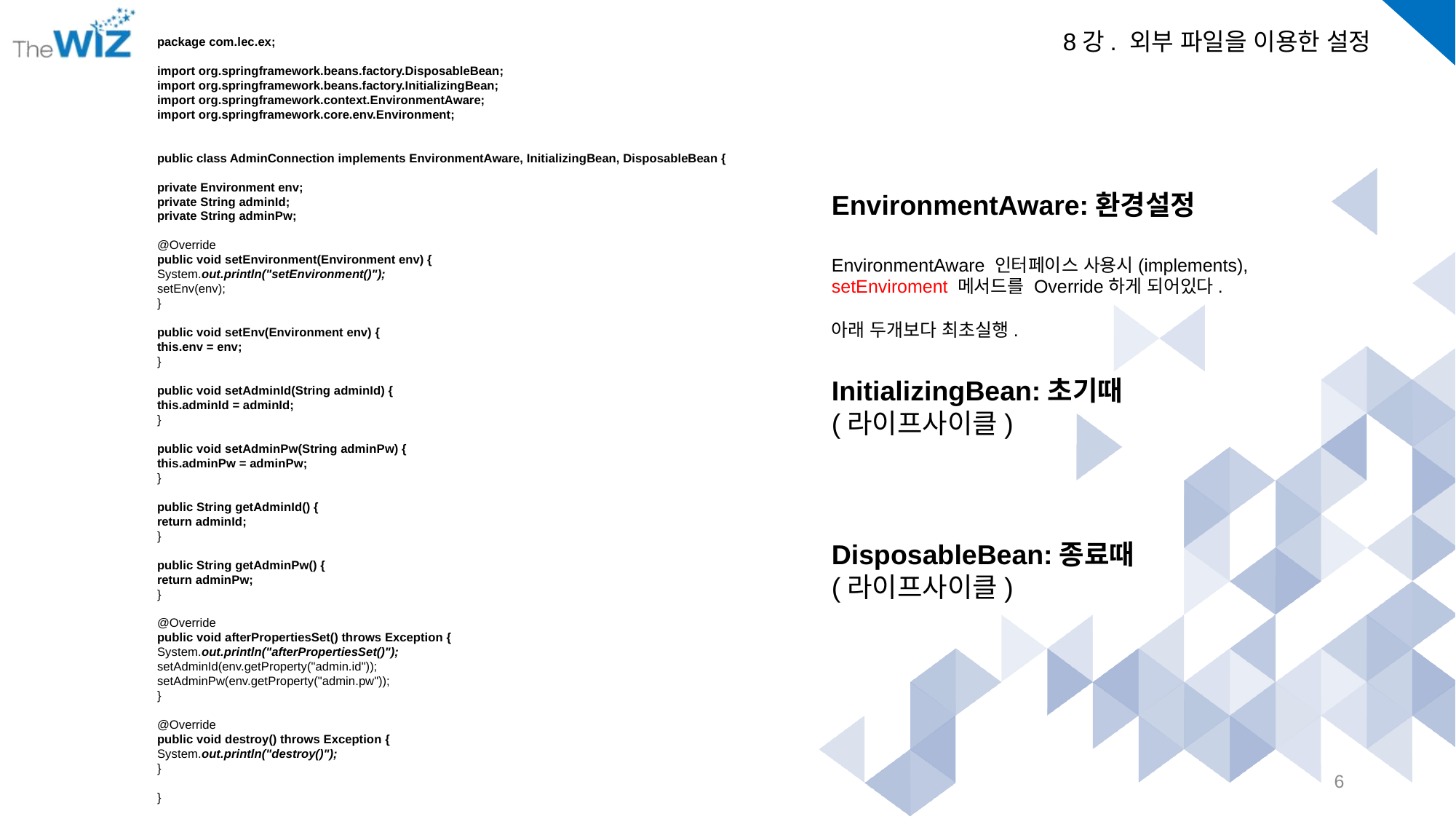

package com.lec.ex;

import org.springframework.beans.factory.DisposableBean;
import org.springframework.beans.factory.InitializingBean;
import org.springframework.context.EnvironmentAware;
import org.springframework.core.env.Environment;

public class AdminConnection implements EnvironmentAware, InitializingBean, DisposableBean {

private Environment env;
private String adminId;
private String adminPw;

@Override
public void setEnvironment(Environment env) {
System.out.println("setEnvironment()");
setEnv(env);
}

public void setEnv(Environment env) {
this.env = env;
}

public void setAdminId(String adminId) {
this.adminId = adminId;
}

public void setAdminPw(String adminPw) {
this.adminPw = adminPw;
}

public String getAdminId() {
return adminId;
}

public String getAdminPw() {
return adminPw;
}

@Override
public void afterPropertiesSet() throws Exception {
System.out.println("afterPropertiesSet()");
setAdminId(env.getProperty("admin.id"));
setAdminPw(env.getProperty("admin.pw"));
}

@Override
public void destroy() throws Exception {
System.out.println("destroy()");
}

}
EnvironmentAware:환경설정

EnvironmentAware 인터페이스 사용시(implements), setEnviroment 메서드를 Override하게 되어있다.

아래 두개보다 최초실행.

InitializingBean:초기때
(라이프사이클)

DisposableBean:종료때
(라이프사이클)

6